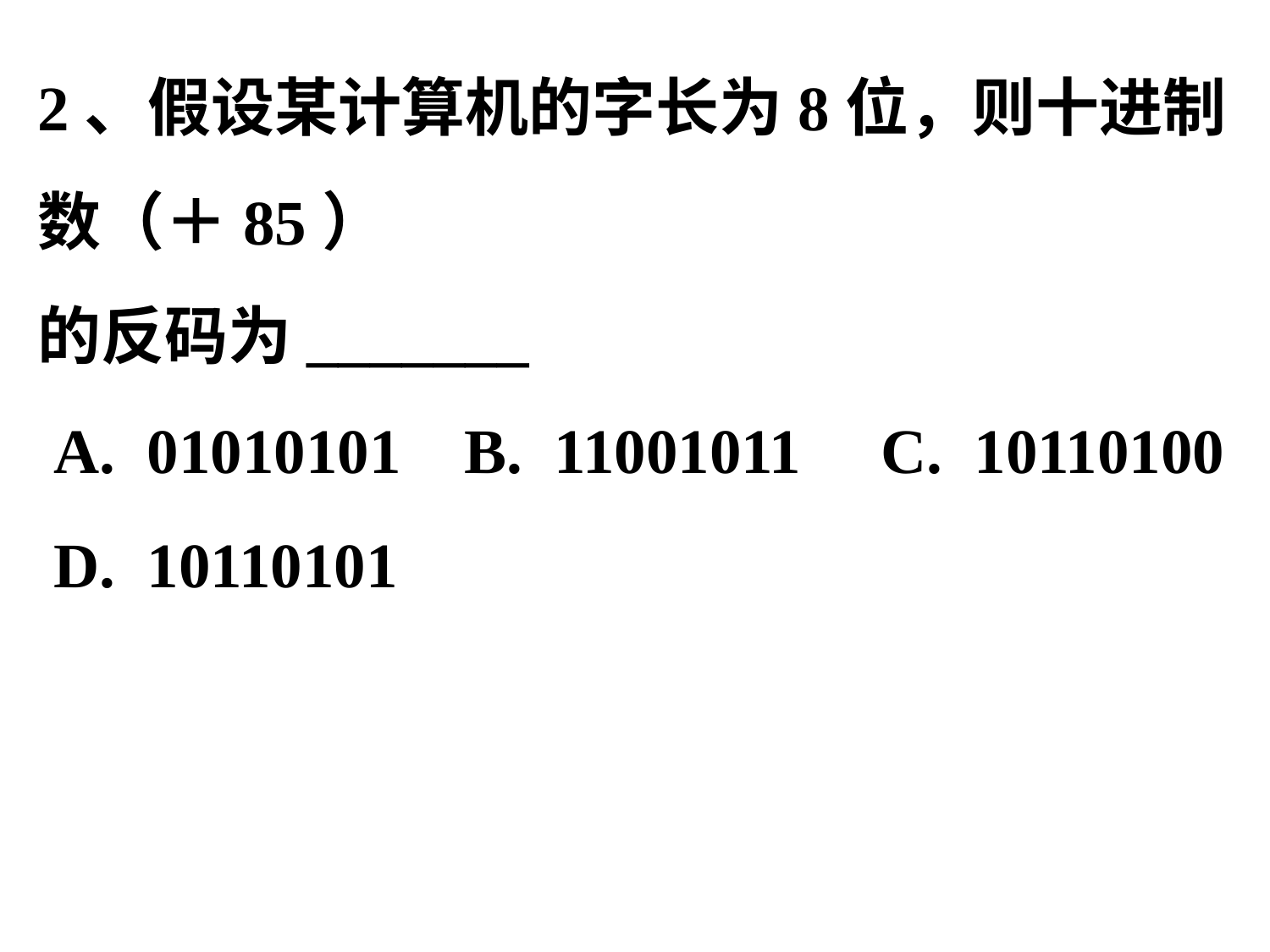

2、假设某计算机的字长为8位，则十进制数（＋85）
的反码为_______
 A.  01010101    B.  11001011     C.  10110100
 D.  10110101